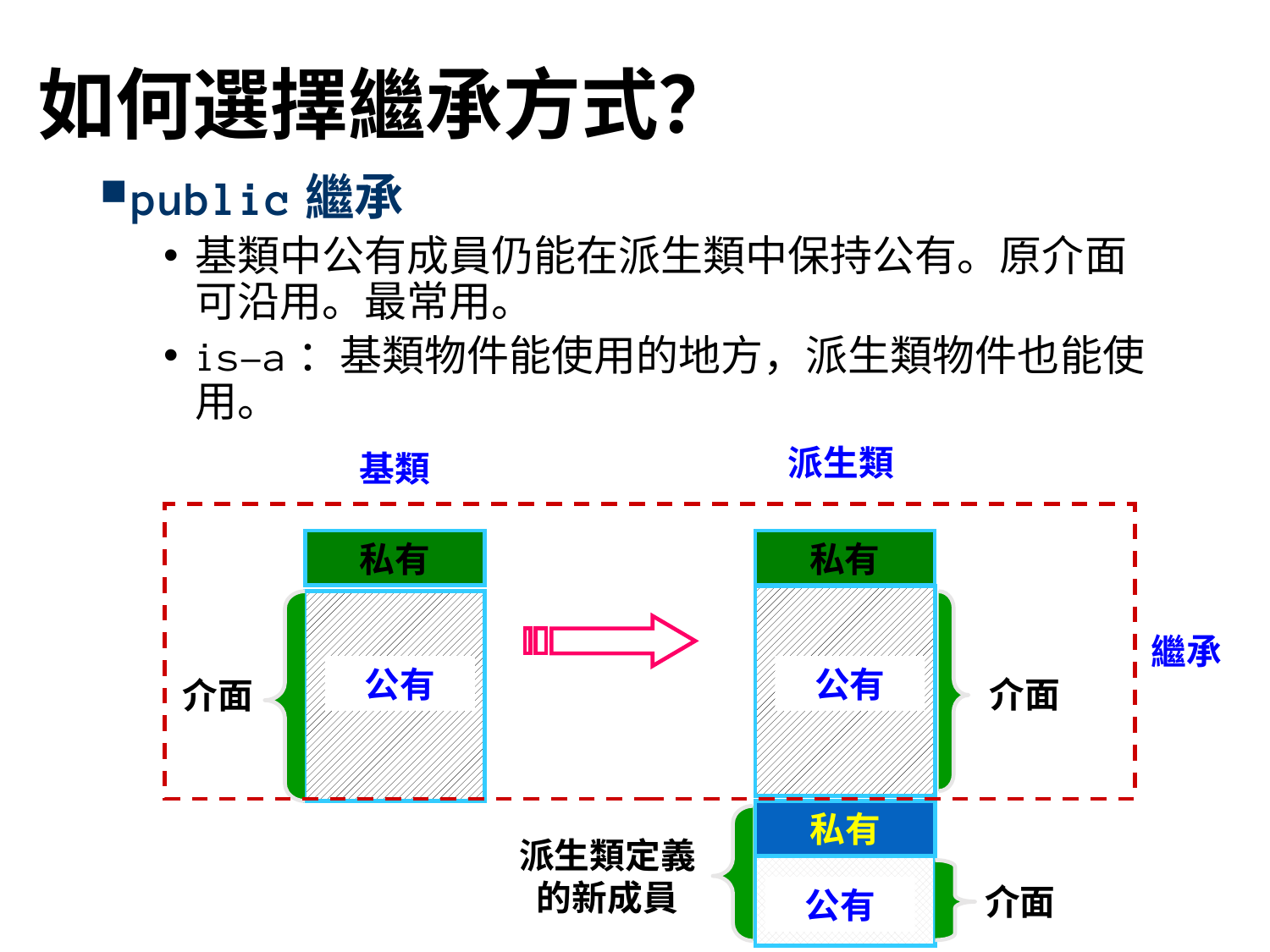

# 如何選擇繼承方式？
public繼承
基類中公有成員仍能在派生類中保持公有。原介面可沿用。最常用。
is-a：基類物件能使用的地方，派生類物件也能使用。
派生類
基類

私有
私有

繼承
公有
公有
介面
介面
私有

派生類定義的新成員

介面
公有